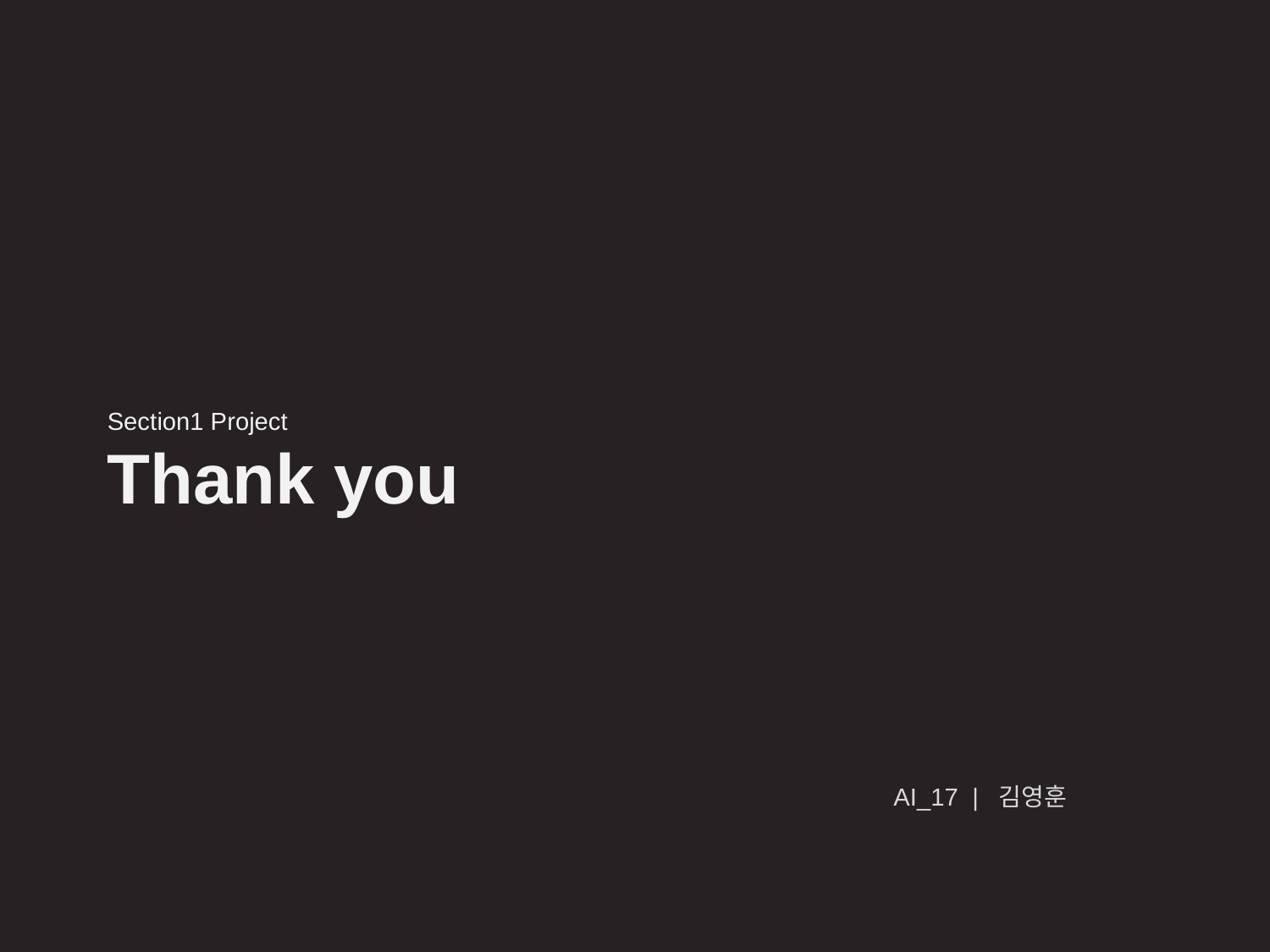

Section1 Project
Thank you
AI_17  |  김영훈